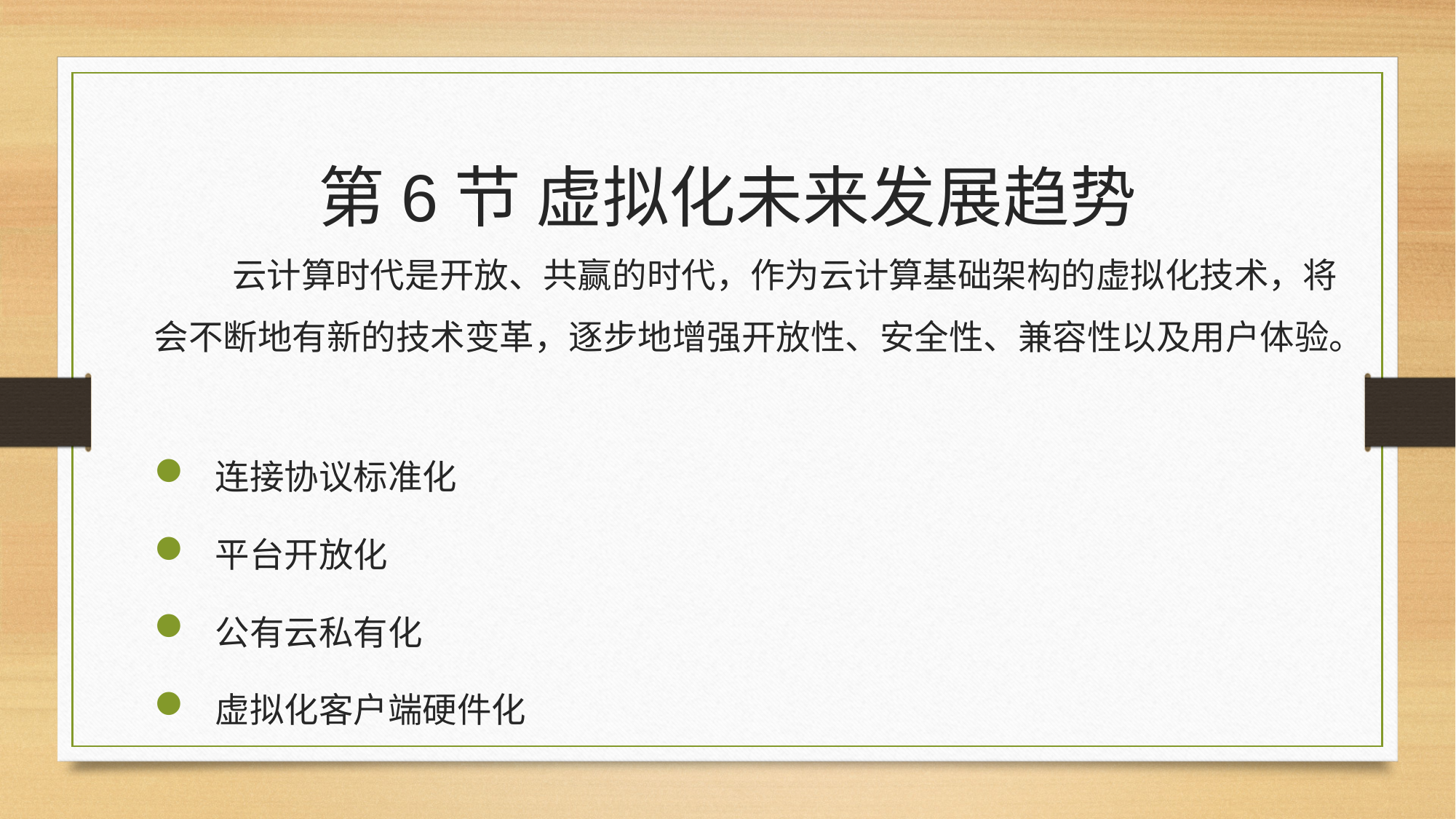

# 第6节 虚拟化未来发展趋势

         云计算时代是开放、共赢的时代，作为云计算基础架构的虚拟化技术，将会不断地有新的技术变革，逐步地增强开放性、安全性、兼容性以及用户体验。
  连接协议标准化
  平台开放化
  公有云私有化
  虚拟化客户端硬件化